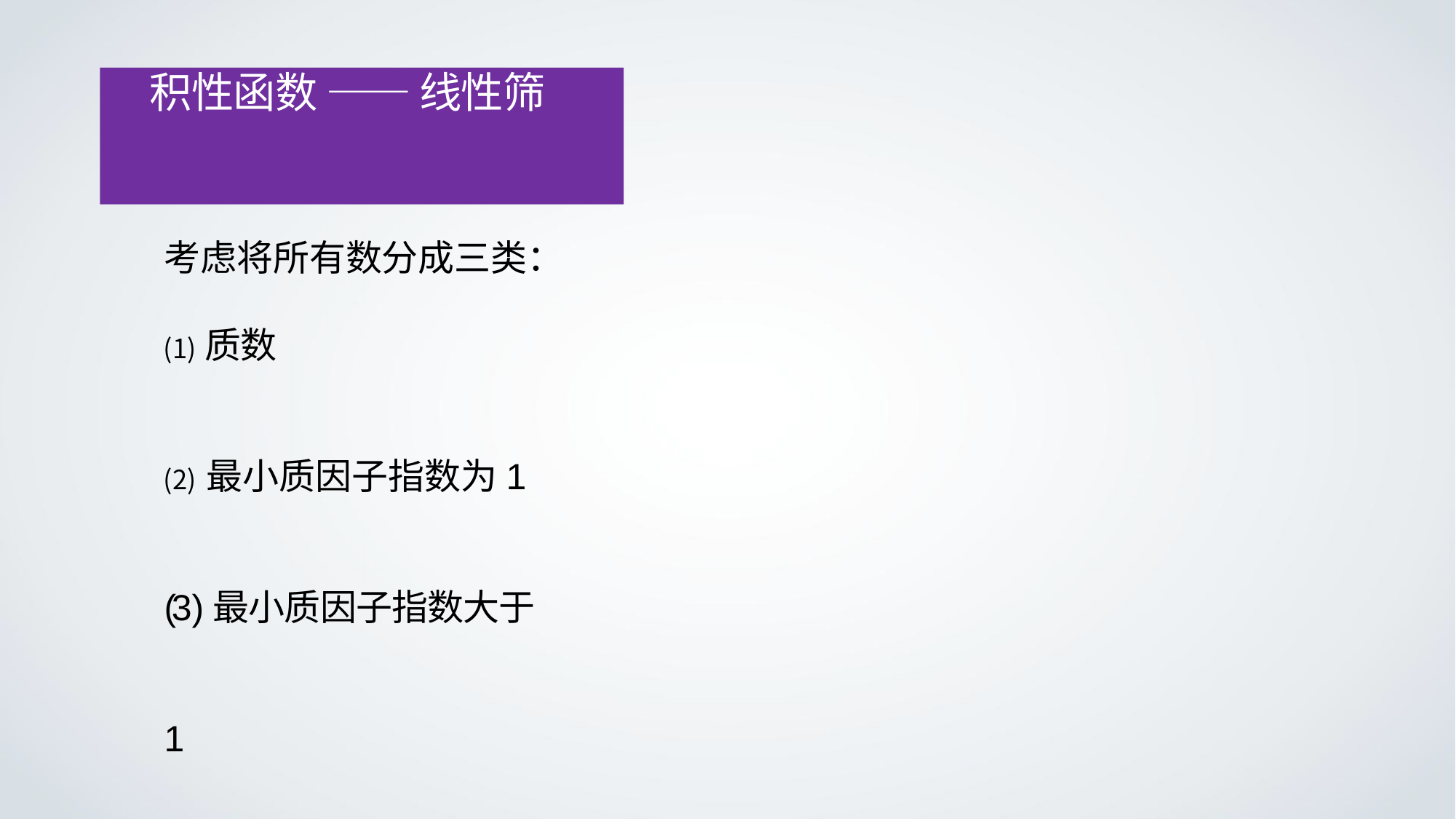

# 积性函数 —— 线性筛
考虑将所有数分成三类：
质数
	最小质因子指数为1 (3)最小质因子指数大于1